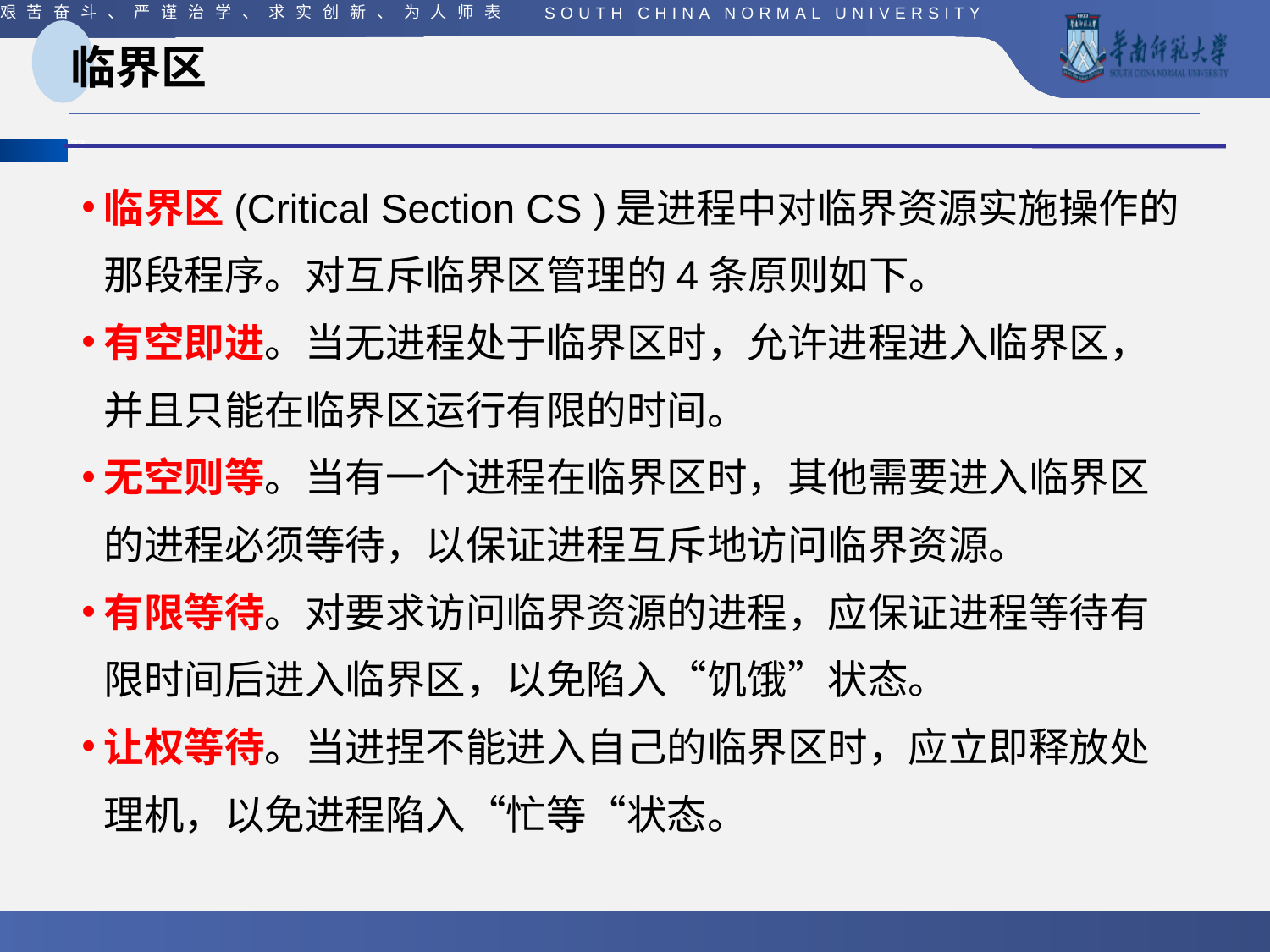

# 临界区
临界区(Critical Section CS )是进程中对临界资源实施操作的那段程序。对互斥临界区管理的4条原则如下。
有空即进。当无进程处于临界区时，允许进程进入临界区，并且只能在临界区运行有限的时间。
无空则等。当有一个进程在临界区时，其他需要进入临界区的进程必须等待，以保证进程互斥地访问临界资源。
有限等待。对要求访问临界资源的进程，应保证进程等待有限时间后进入临界区，以免陷入“饥饿”状态。
让权等待。当进捏不能进入自己的临界区时，应立即释放处理机，以免进程陷入“忙等“状态。

33